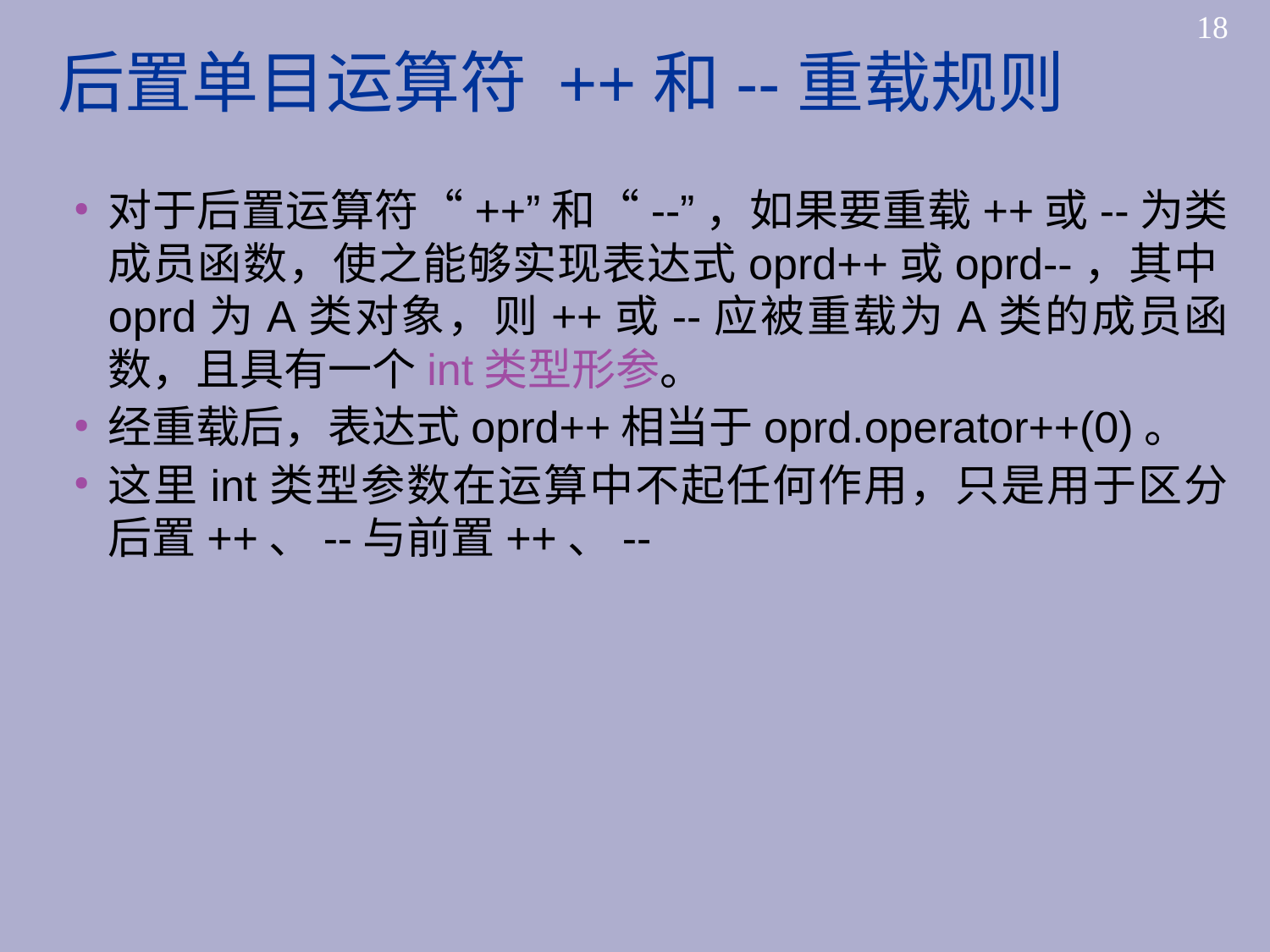

18
# 后置单目运算符 ++和--重载规则
对于后置运算符“++”和“--”，如果要重载++或--为类成员函数，使之能够实现表达式oprd++或oprd--，其中oprd为A类对象，则++或--应被重载为A类的成员函数，且具有一个int类型形参。
经重载后，表达式oprd++相当于oprd.operator++(0)。
这里int类型参数在运算中不起任何作用，只是用于区分后置++、--与前置++、--